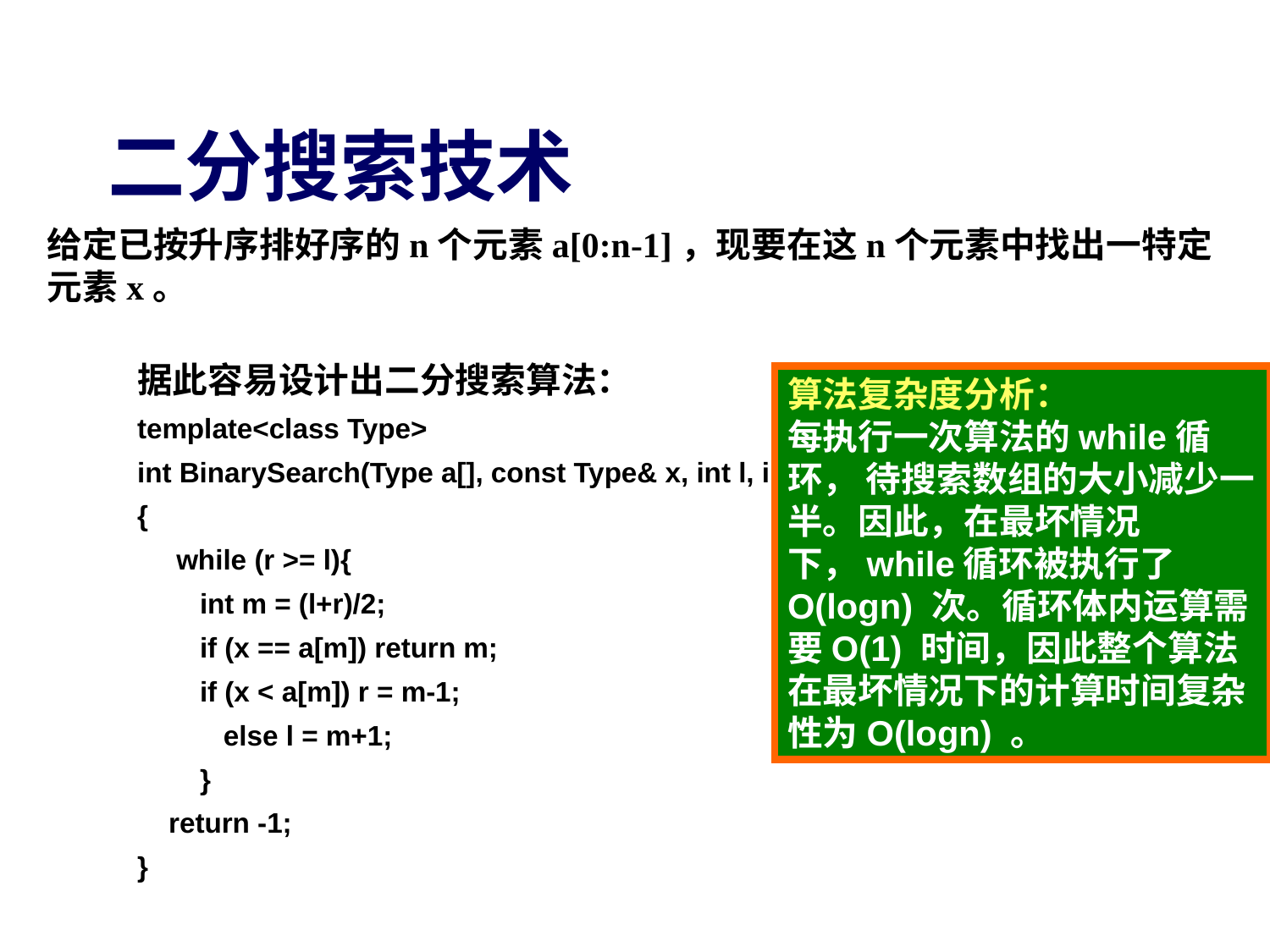

二分搜索技术
给定已按升序排好序的n个元素a[0:n-1]，现要在这n个元素中找出一特定元素x。
据此容易设计出二分搜索算法：
template<class Type>
int BinarySearch(Type a[], const Type& x, int l, int r)
{
     while (r >= l){
        int m = (l+r)/2;
        if (x == a[m]) return m;
        if (x < a[m]) r = m-1;
           else l = m+1;
        }
    return -1;
}
算法复杂度分析：
每执行一次算法的while循环， 待搜索数组的大小减少一半。因此，在最坏情况下，while循环被执行了O(logn) 次。循环体内运算需要O(1) 时间，因此整个算法在最坏情况下的计算时间复杂性为O(logn) 。